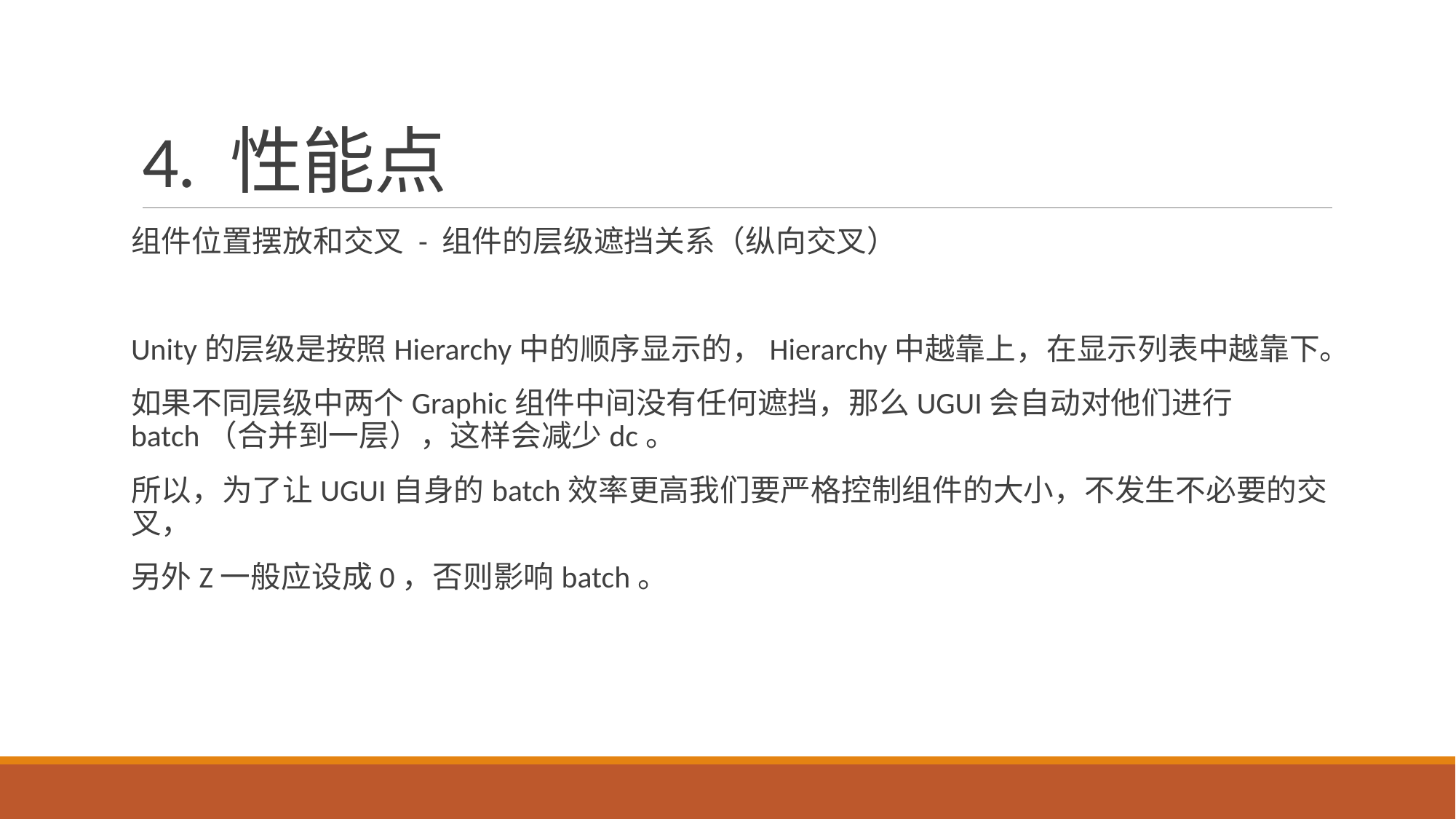

# 4. 性能点
组件位置摆放和交叉 - 组件的层级遮挡关系（纵向交叉）

Unity的层级是按照Hierarchy中的顺序显示的，Hierarchy中越靠上，在显示列表中越靠下。
如果不同层级中两个Graphic组件中间没有任何遮挡，那么UGUI会自动对他们进行batch（合并到一层），这样会减少dc。
所以，为了让UGUI自身的batch效率更高我们要严格控制组件的大小，不发生不必要的交叉，
另外Z一般应设成0，否则影响batch。